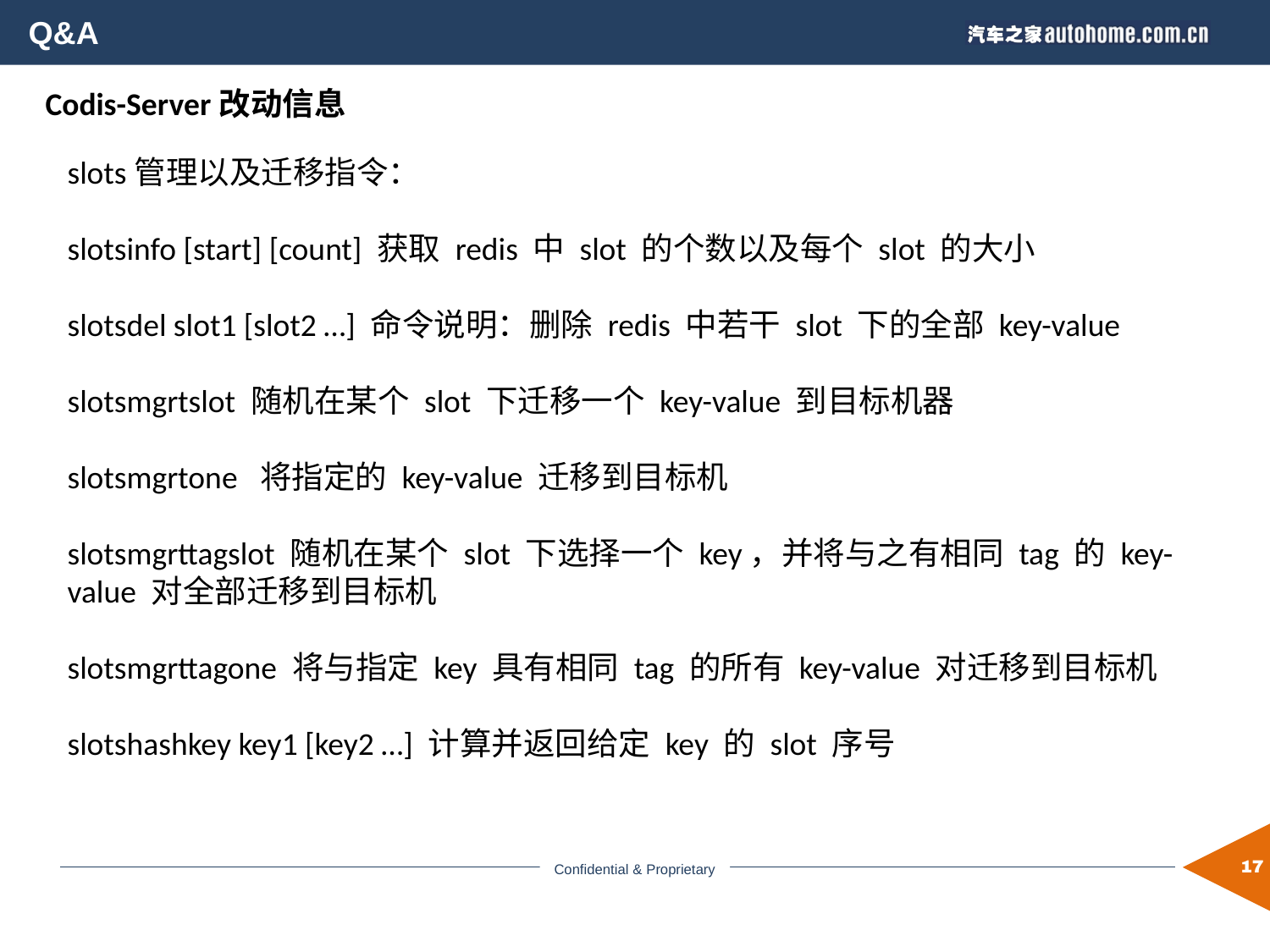

Q&A
Codis-Server改动信息
slots管理以及迁移指令：

slotsinfo [start] [count] 获取 redis 中 slot 的个数以及每个 slot 的大小

slotsdel slot1 [slot2 …] 命令说明：删除 redis 中若干 slot 下的全部 key-value

slotsmgrtslot 随机在某个 slot 下迁移一个 key-value 到目标机器

slotsmgrtone  将指定的 key-value 迁移到目标机

slotsmgrttagslot 随机在某个 slot 下选择一个 key，并将与之有相同 tag 的 key-value 对全部迁移到目标机

slotsmgrttagone 将与指定 key 具有相同 tag 的所有 key-value 对迁移到目标机

slotshashkey key1 [key2 …] 计算并返回给定 key 的 slot 序号
17